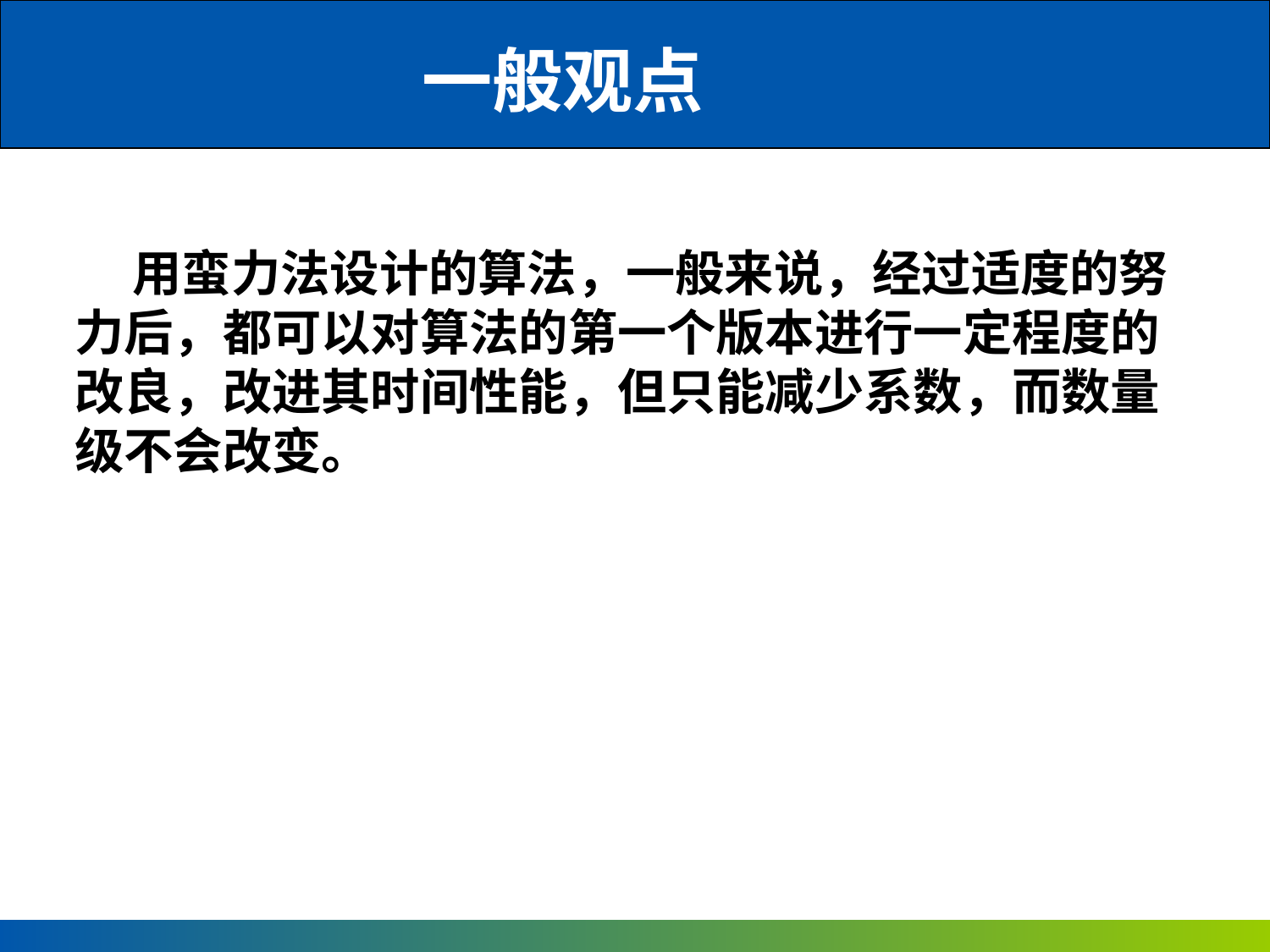

一般观点
     用蛮力法设计的算法，一般来说，经过适度的努力后，都可以对算法的第一个版本进行一定程度的改良，改进其时间性能，但只能减少系数，而数量级不会改变。